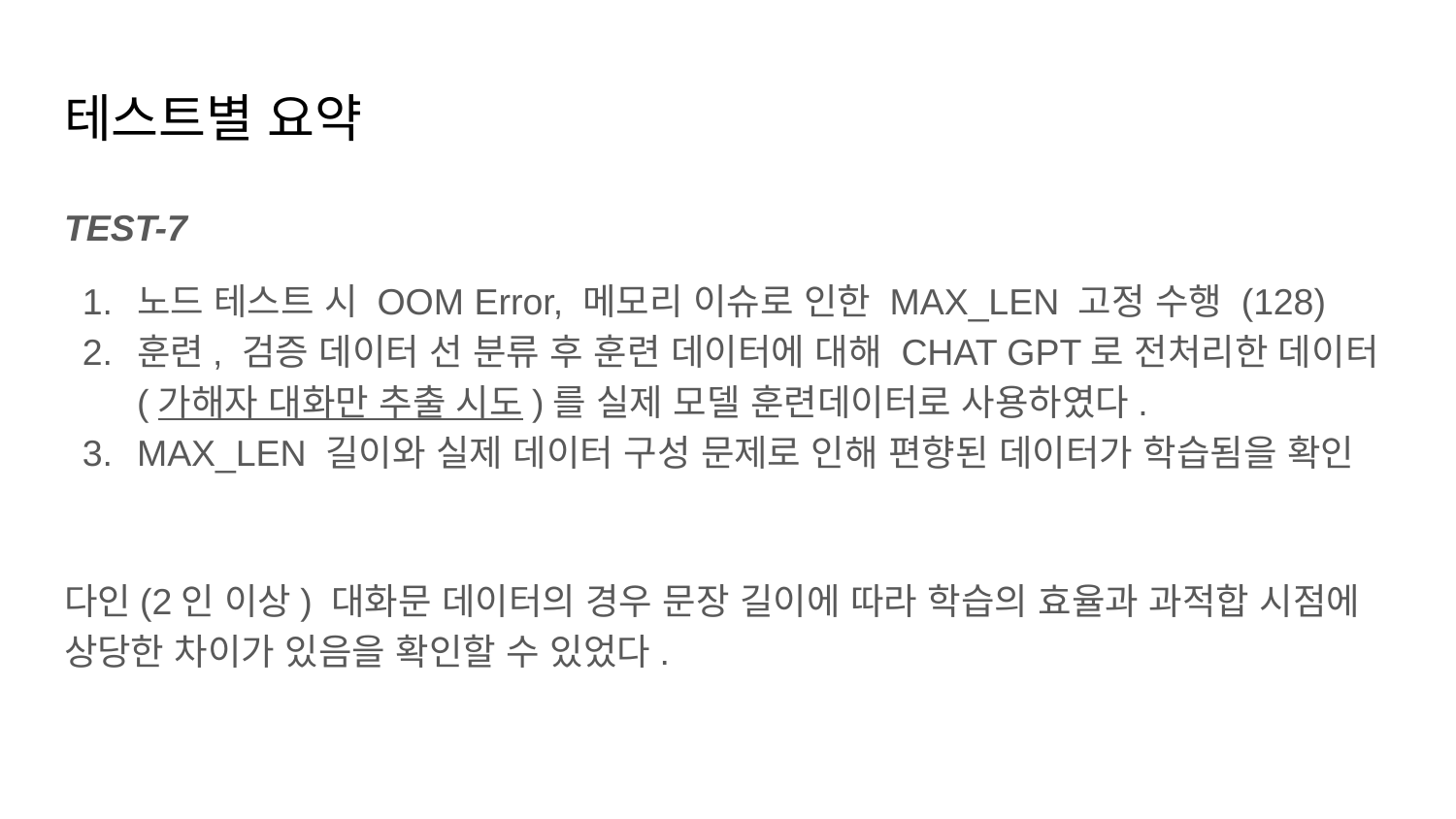

# 테스트별 요약
TEST-7
노드 테스트 시 OOM Error, 메모리 이슈로 인한 MAX_LEN 고정 수행 (128)
훈련, 검증 데이터 선 분류 후 훈련 데이터에 대해 CHAT GPT로 전처리한 데이터 (가해자 대화만 추출 시도)를 실제 모델 훈련데이터로 사용하였다.
MAX_LEN 길이와 실제 데이터 구성 문제로 인해 편향된 데이터가 학습됨을 확인

다인(2인 이상) 대화문 데이터의 경우 문장 길이에 따라 학습의 효율과 과적합 시점에 상당한 차이가 있음을 확인할 수 있었다.